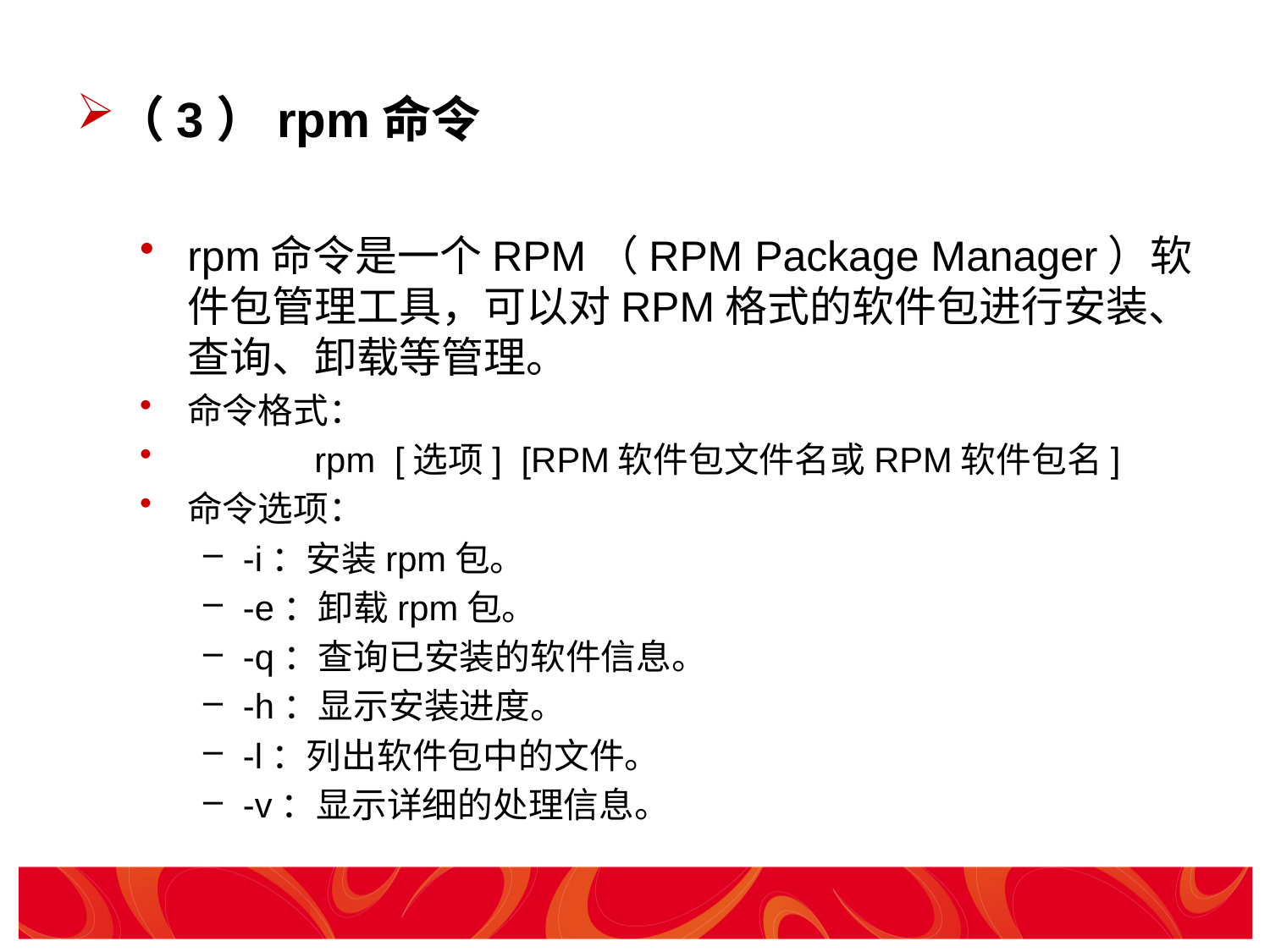

（3）rpm命令
rpm命令是一个RPM（RPM Package Manager）软件包管理工具，可以对RPM格式的软件包进行安装、查询、卸载等管理。
命令格式：
	rpm  [选项]  [RPM软件包文件名或RPM软件包名]
命令选项：
-i：安装rpm包。
-e：卸载rpm包。
-q：查询已安装的软件信息。
-h：显示安装进度。
-l：列出软件包中的文件。
-v：显示详细的处理信息。